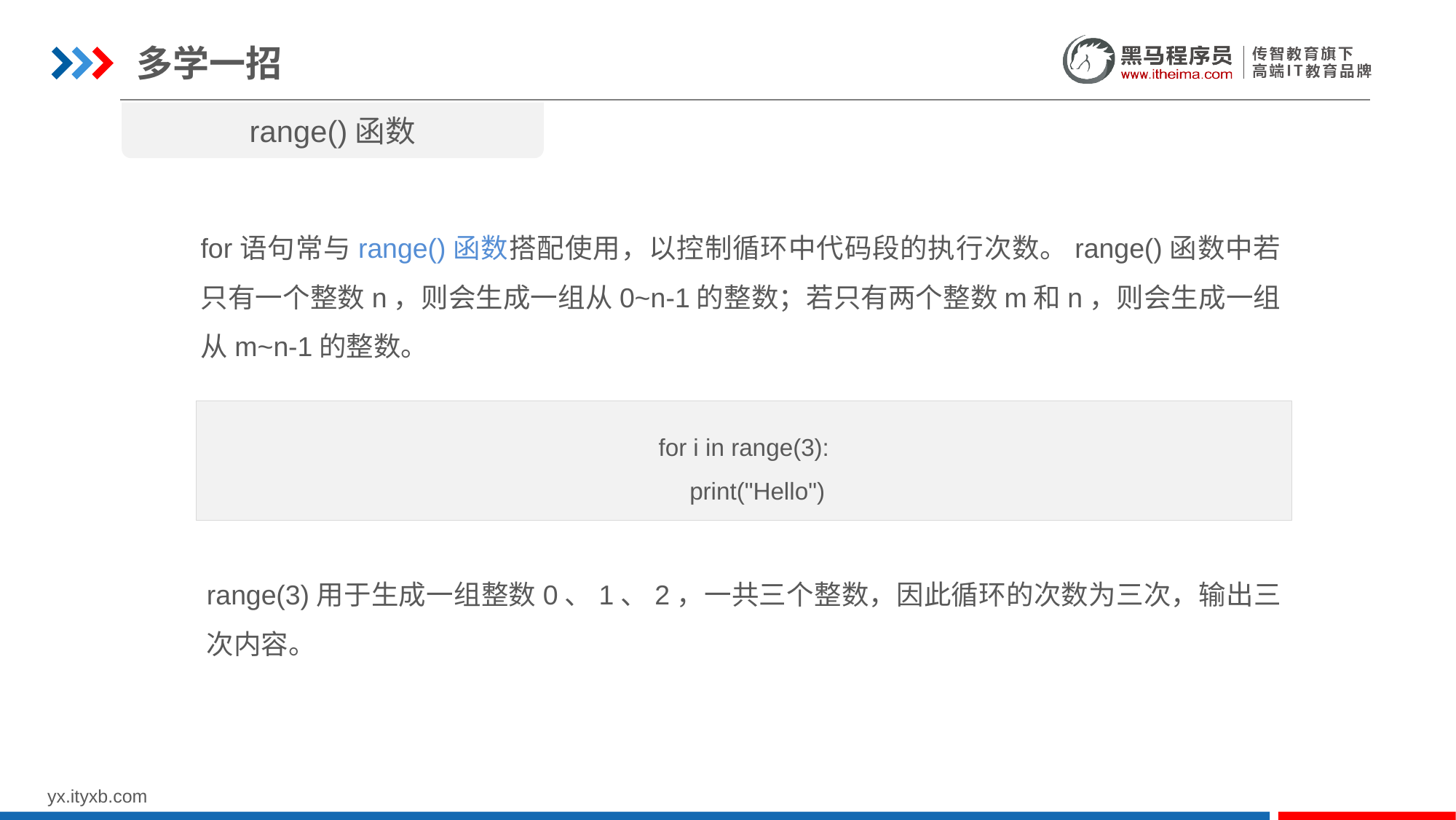

多学一招

range()函数
for语句常与range()函数搭配使用，以控制循环中代码段的执行次数。range()函数中若只有一个整数n，则会生成一组从0~n-1的整数；若只有两个整数m和n，则会生成一组从m~n-1的整数。
for i in range(3):
    print("Hello")
range(3)用于生成一组整数0、1、2，一共三个整数，因此循环的次数为三次，输出三次内容。